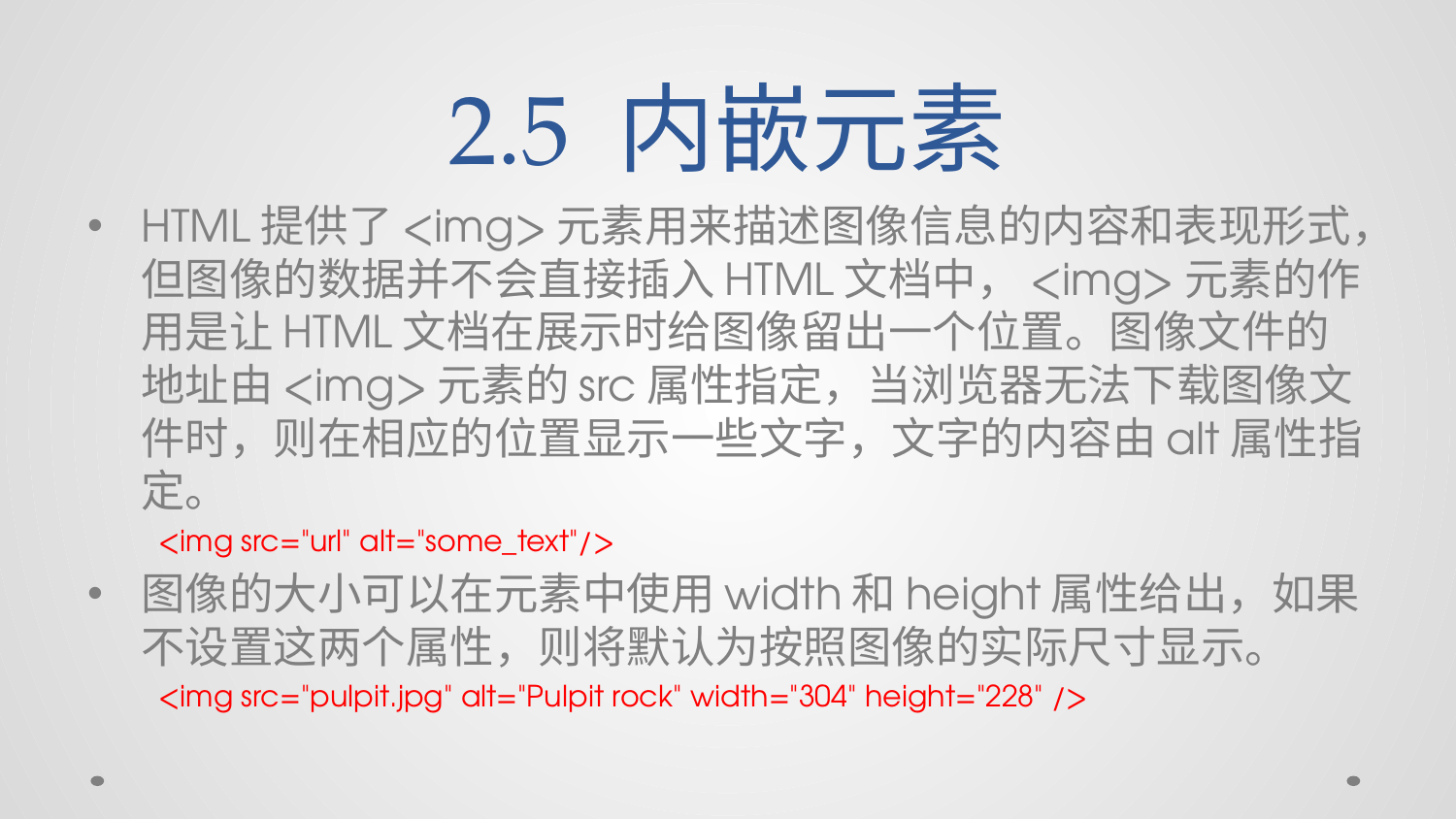

# 2.5 内嵌元素
HTML提供了<img>元素用来描述图像信息的内容和表现形式，但图像的数据并不会直接插入HTML文档中，<img>元素的作用是让HTML文档在展示时给图像留出一个位置。图像文件的地址由<img>元素的src属性指定，当浏览器无法下载图像文件时，则在相应的位置显示一些文字，文字的内容由alt属性指定。
<img src="url" alt="some_text"/>
图像的大小可以在元素中使用width和height属性给出，如果不设置这两个属性，则将默认为按照图像的实际尺寸显示。
<img src="pulpit.jpg" alt="Pulpit rock" width="304" height="228" />